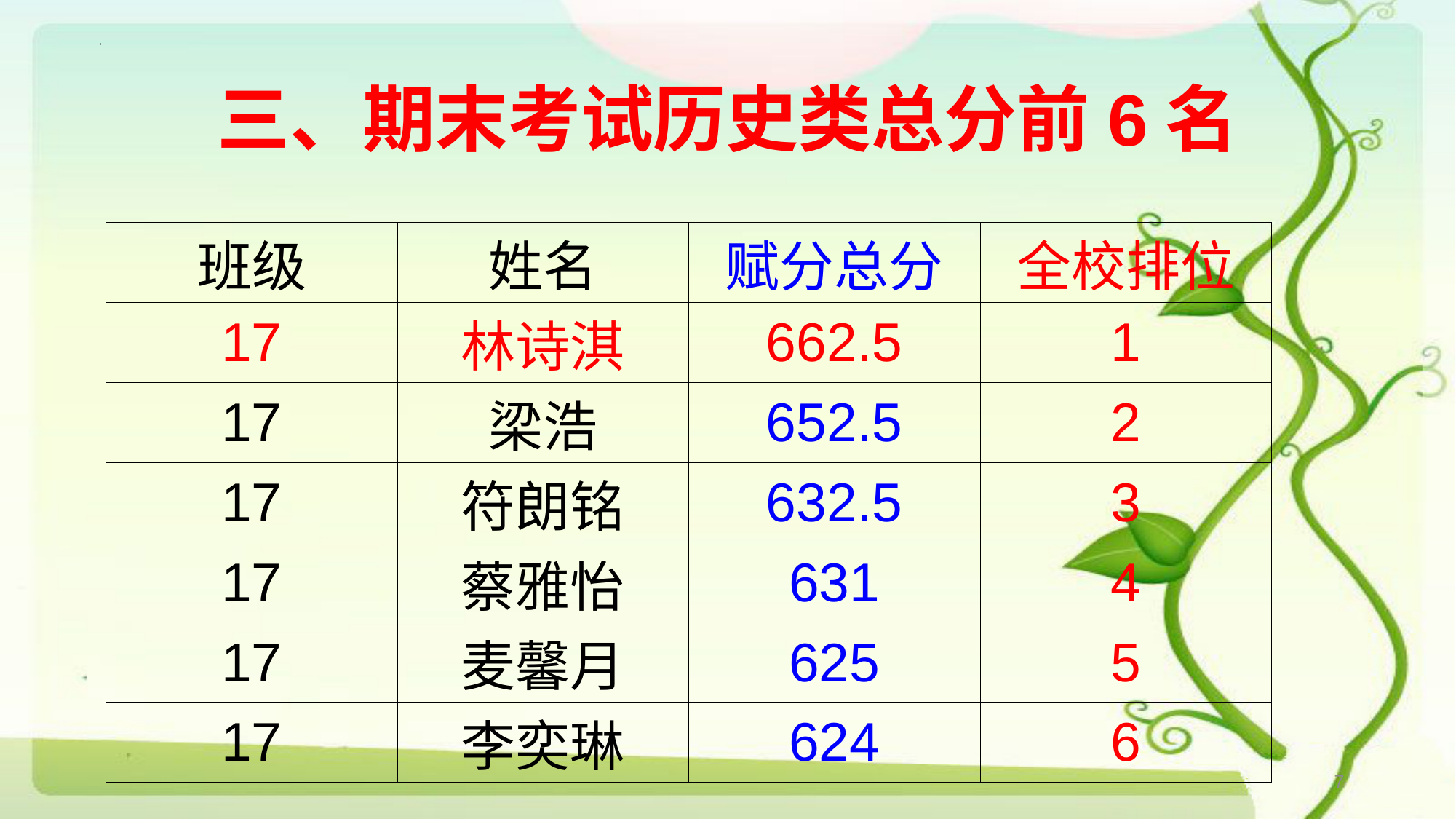

# 三、期末考试历史类总分前6名
| 班级 | 姓名 | 赋分总分 | 全校排位 |
| --- | --- | --- | --- |
| 17 | 林诗淇 | 662.5 | 1 |
| 17 | 梁浩 | 652.5 | 2 |
| 17 | 符朗铭 | 632.5 | 3 |
| 17 | 蔡雅怡 | 631 | 4 |
| 17 | 麦馨月 | 625 | 5 |
| 17 | 李奕琳 | 624 | 6 |
7